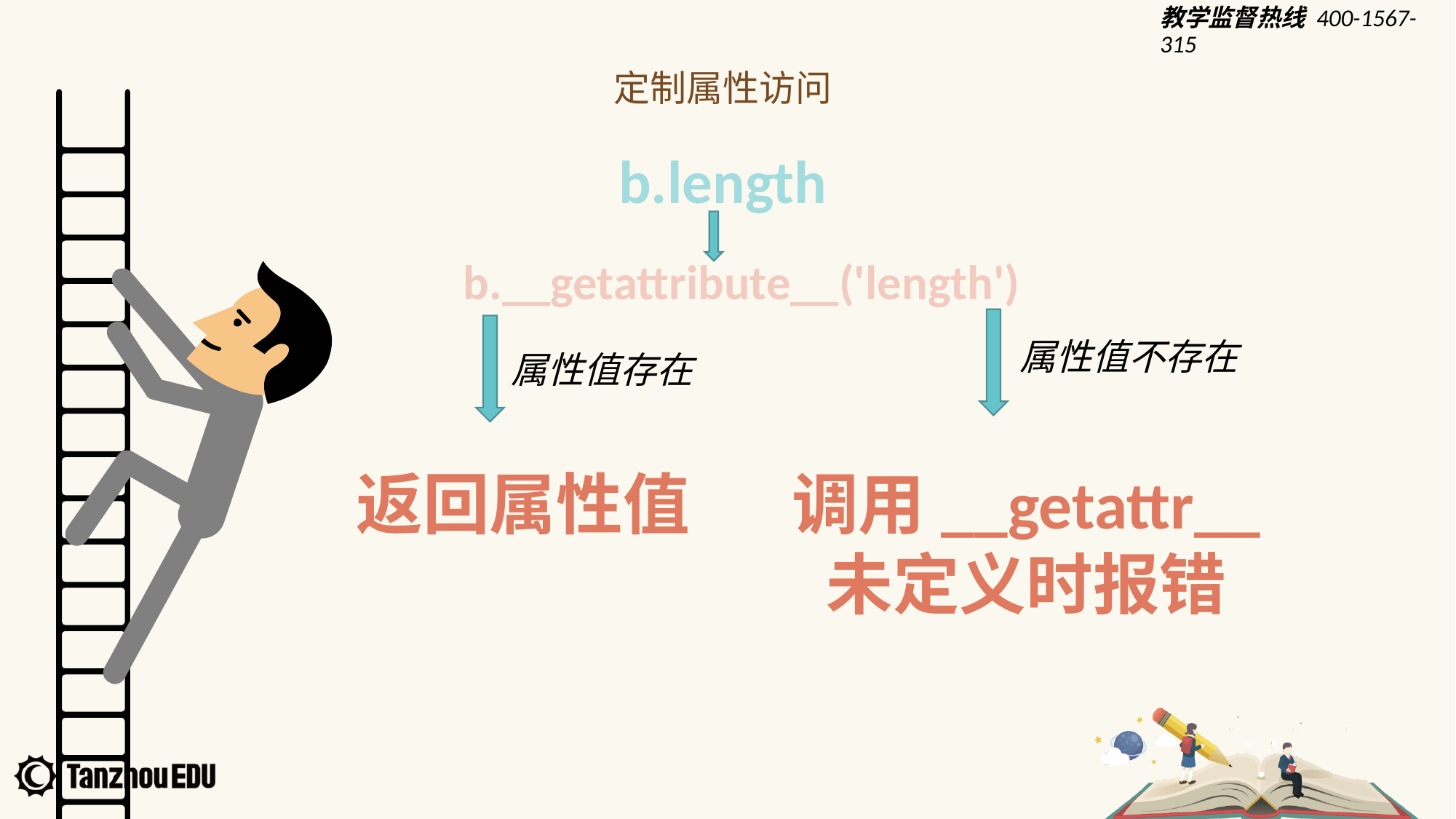

定制属性访问

b.length

b.__getattribute__('length')

属性值不存在
属性值存在
返回属性值
调用__getattr__
未定义时报错